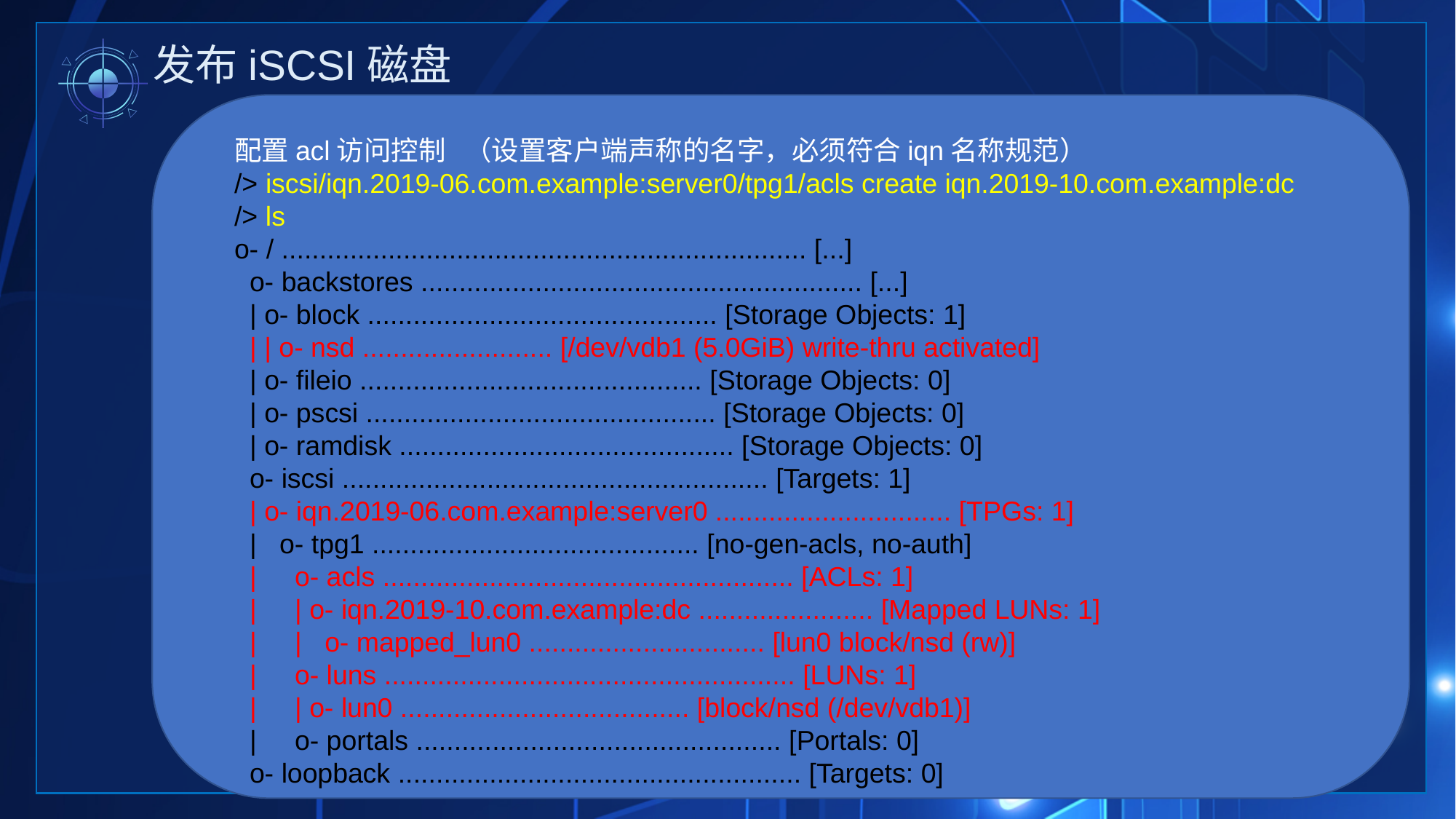

发布iSCSI磁盘

配置acl访问控制   （设置客户端声称的名字，必须符合iqn名称规范）
/> iscsi/iqn.2019-06.com.example:server0/tpg1/acls create iqn.2019-10.com.example:dc
/> ls
o- / ..................................................................... [...]
  o- backstores .......................................................... [...]
  | o- block .............................................. [Storage Objects: 1]
  | | o- nsd ......................... [/dev/vdb1 (5.0GiB) write-thru activated]
  | o- fileio ............................................. [Storage Objects: 0]
  | o- pscsi .............................................. [Storage Objects: 0]
  | o- ramdisk ............................................ [Storage Objects: 0]
  o- iscsi ........................................................ [Targets: 1]
  | o- iqn.2019-06.com.example:server0 ............................... [TPGs: 1]
  |   o- tpg1 ........................................... [no-gen-acls, no-auth]
  |     o- acls ...................................................... [ACLs: 1]
  |     | o- iqn.2019-10.com.example:dc ....................... [Mapped LUNs: 1]
  |     |   o- mapped_lun0 ............................... [lun0 block/nsd (rw)]
  |     o- luns ...................................................... [LUNs: 1]
  |     | o- lun0 ...................................... [block/nsd (/dev/vdb1)]
  |     o- portals ................................................ [Portals: 0]
  o- loopback ..................................................... [Targets: 0]